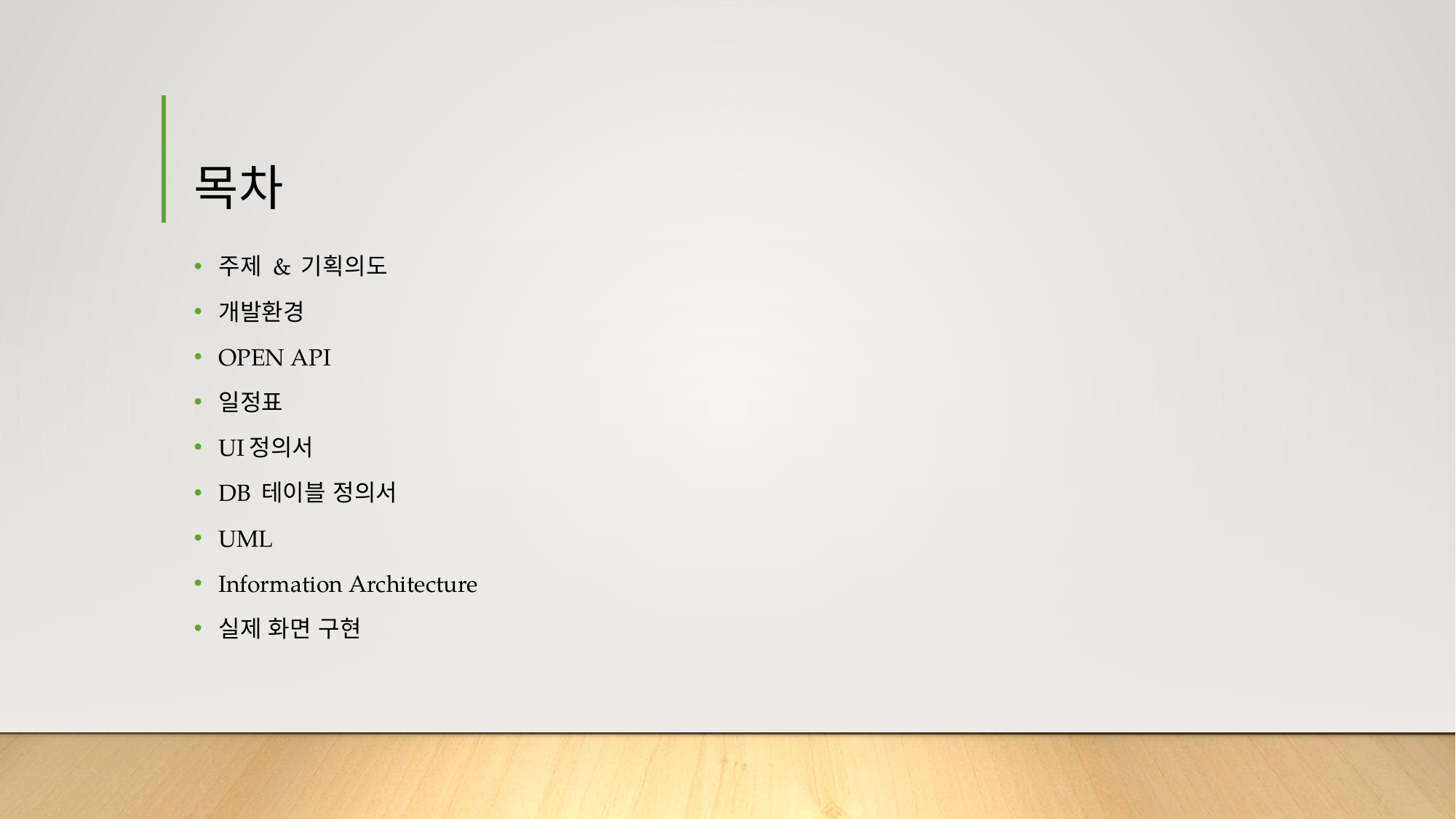

# 목차
주제 & 기획의도
개발환경
OPEN API
일정표
UI정의서
DB 테이블 정의서
UML
Information Architecture
실제 화면 구현